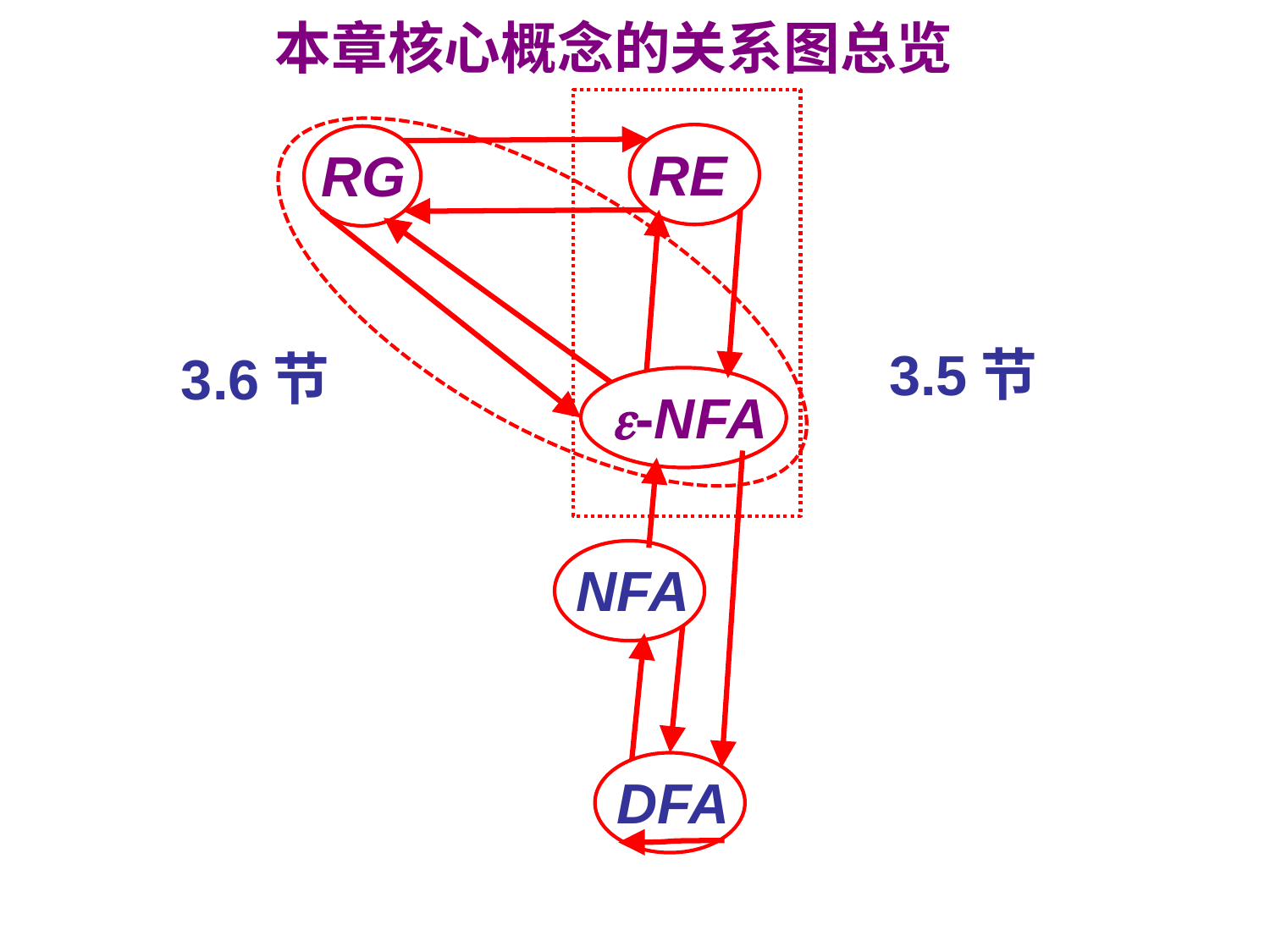

本章核心概念的关系图总览

RE
RG
3.5节
3.6节
ε-NFA
NFA
DFA